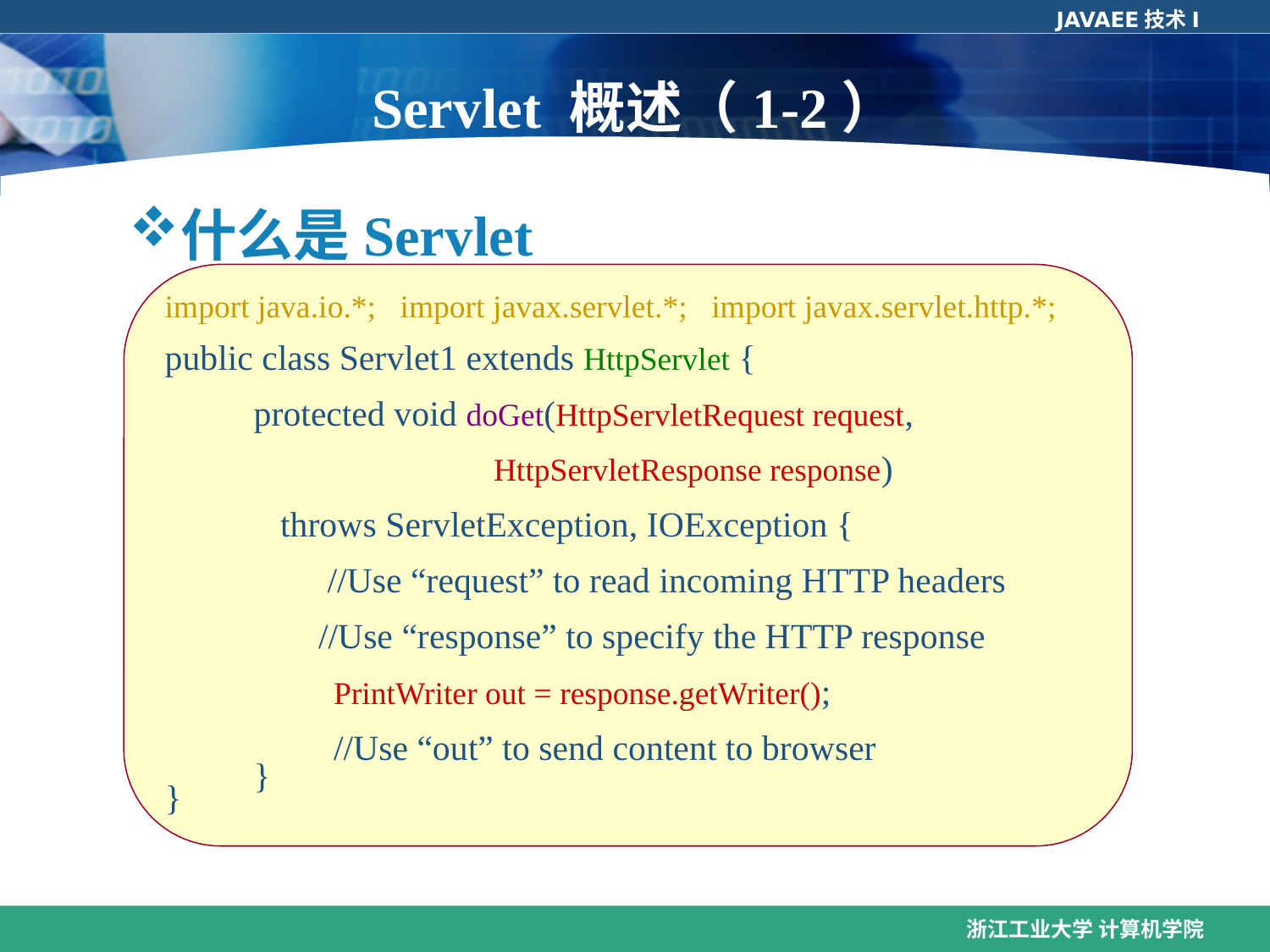

Servlet 概述（1-2）
什么是Servlet
import java.io.*;   import javax.servlet.*;   import javax.servlet.http.*;
public class Servlet1 extends HttpServlet {
          protected void doGet(HttpServletRequest request,
                                     HttpServletResponse response)
             throws ServletException, IOException {
	    //Use “request” to read incoming HTTP headers
	   //Use “response” to specify the HTTP response
                   PrintWriter out = response.getWriter();
                   //Use “out” to send content to browser
          }
}